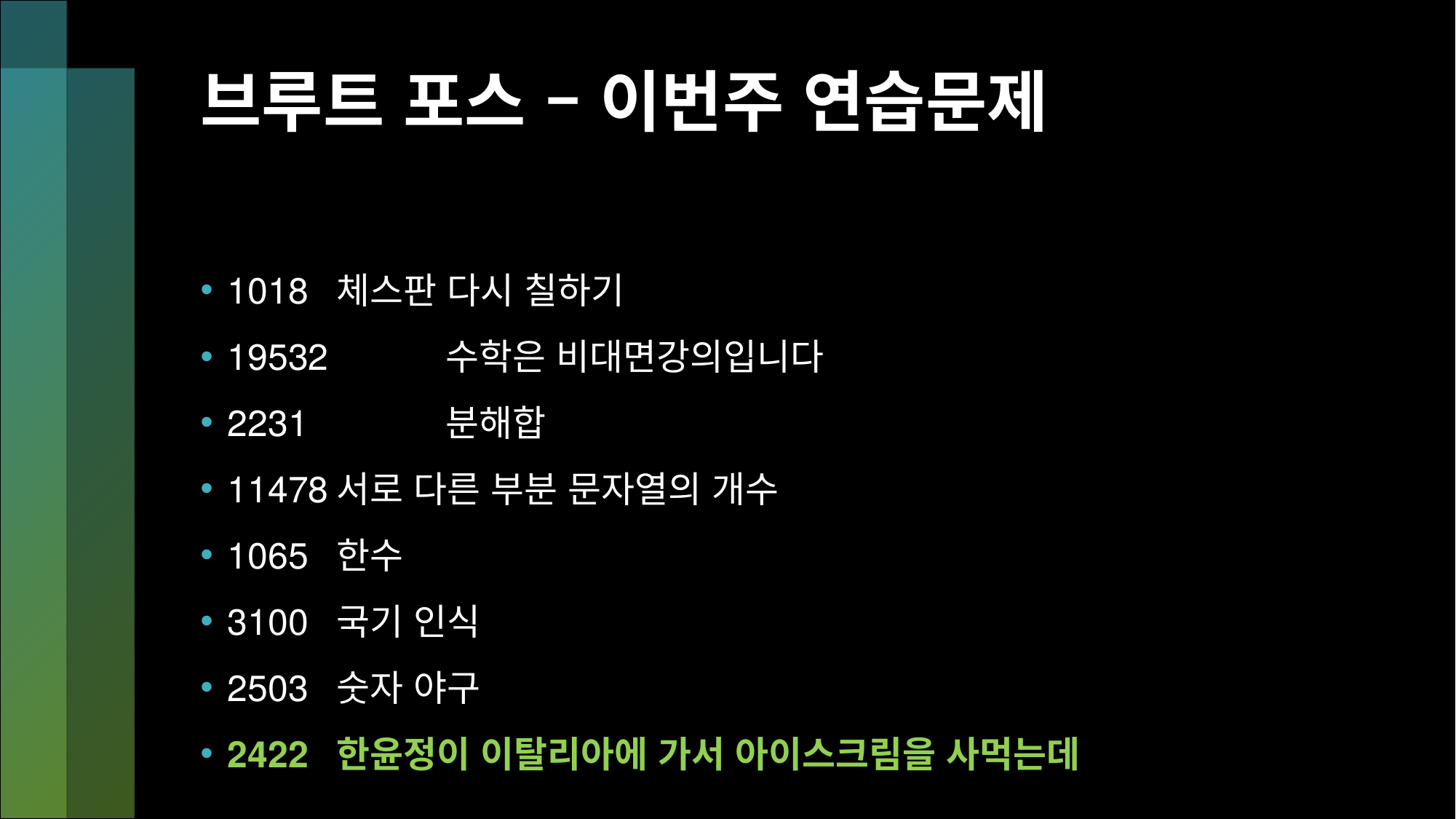

# 브루트 포스 – 이번주 연습문제
1018 	체스판 다시 칠하기
19532 	수학은 비대면강의입니다
2231		분해합
11478	서로 다른 부분 문자열의 개수
1065	한수
3100	국기 인식
2503	숫자 야구
2422	한윤정이 이탈리아에 가서 아이스크림을 사먹는데